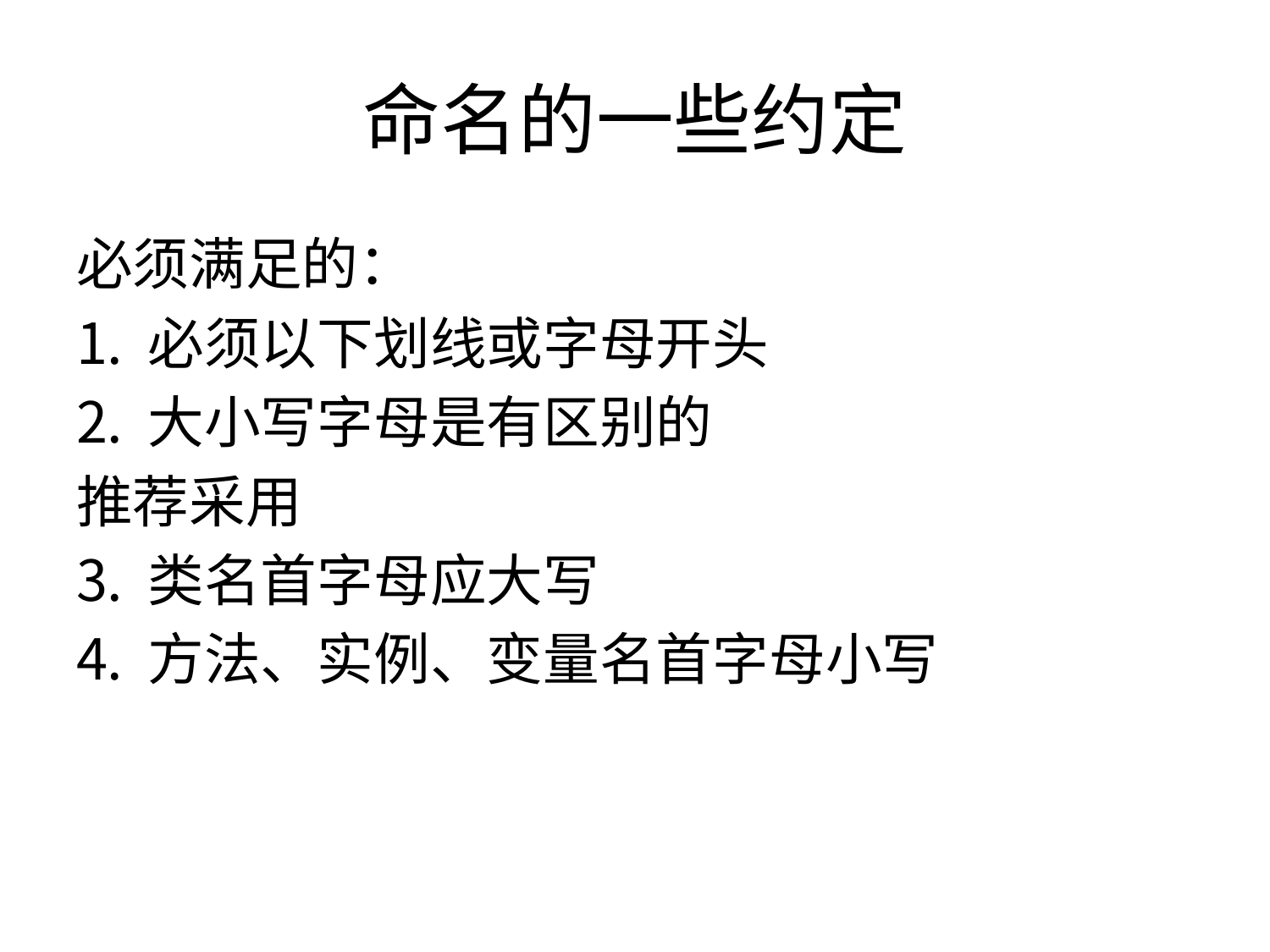

# 命名的一些约定
必须满足的：
必须以下划线或字母开头
大小写字母是有区别的
推荐采用
类名首字母应大写
方法、实例、变量名首字母小写